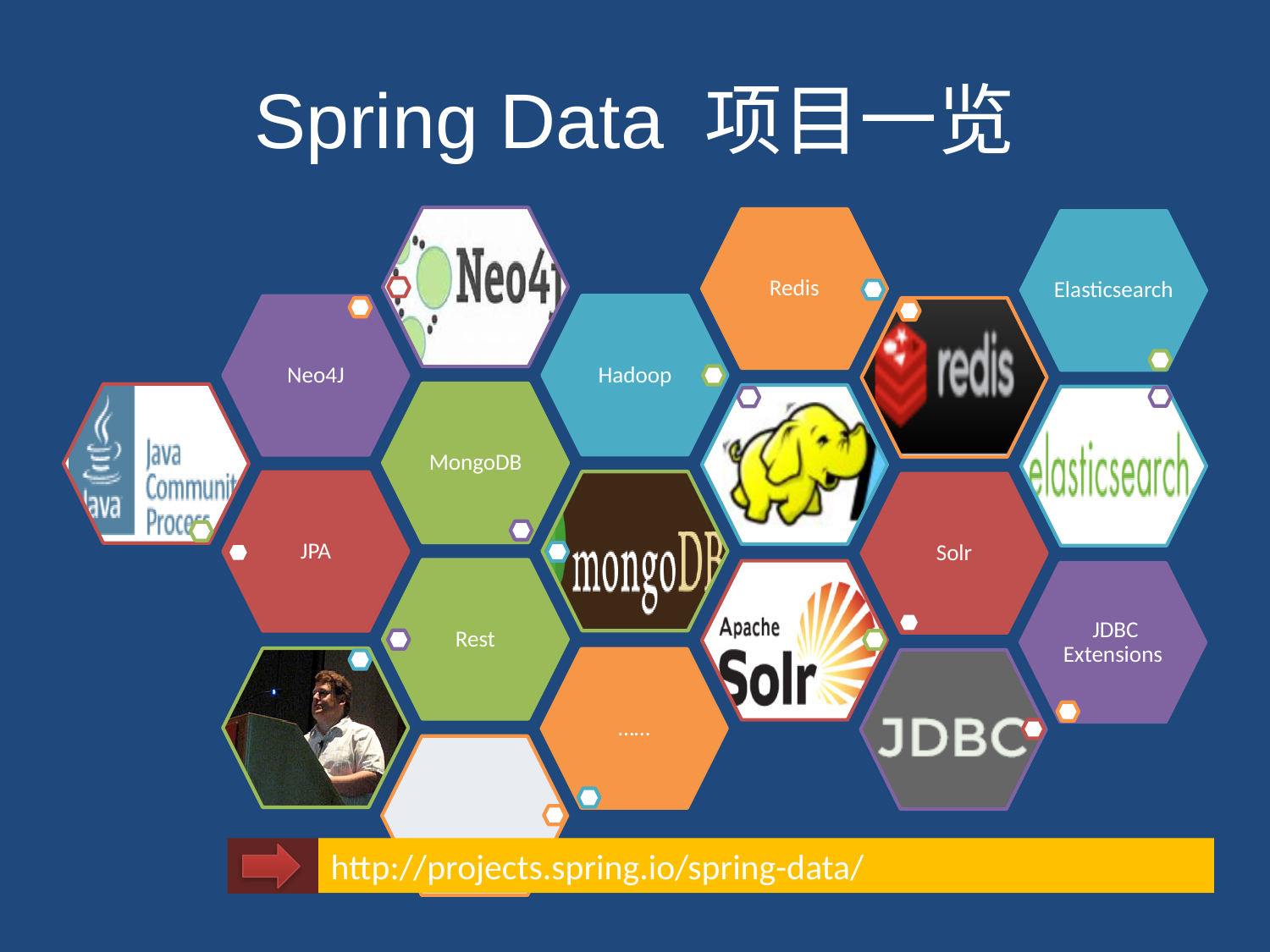

# Spring Data 项目一览
JPA
MongoDB
Neo4J
Hadoop
Redis
Solr
Rest
 JDBC Extensions
Elasticsearch
……

http://projects.spring.io/spring-data/